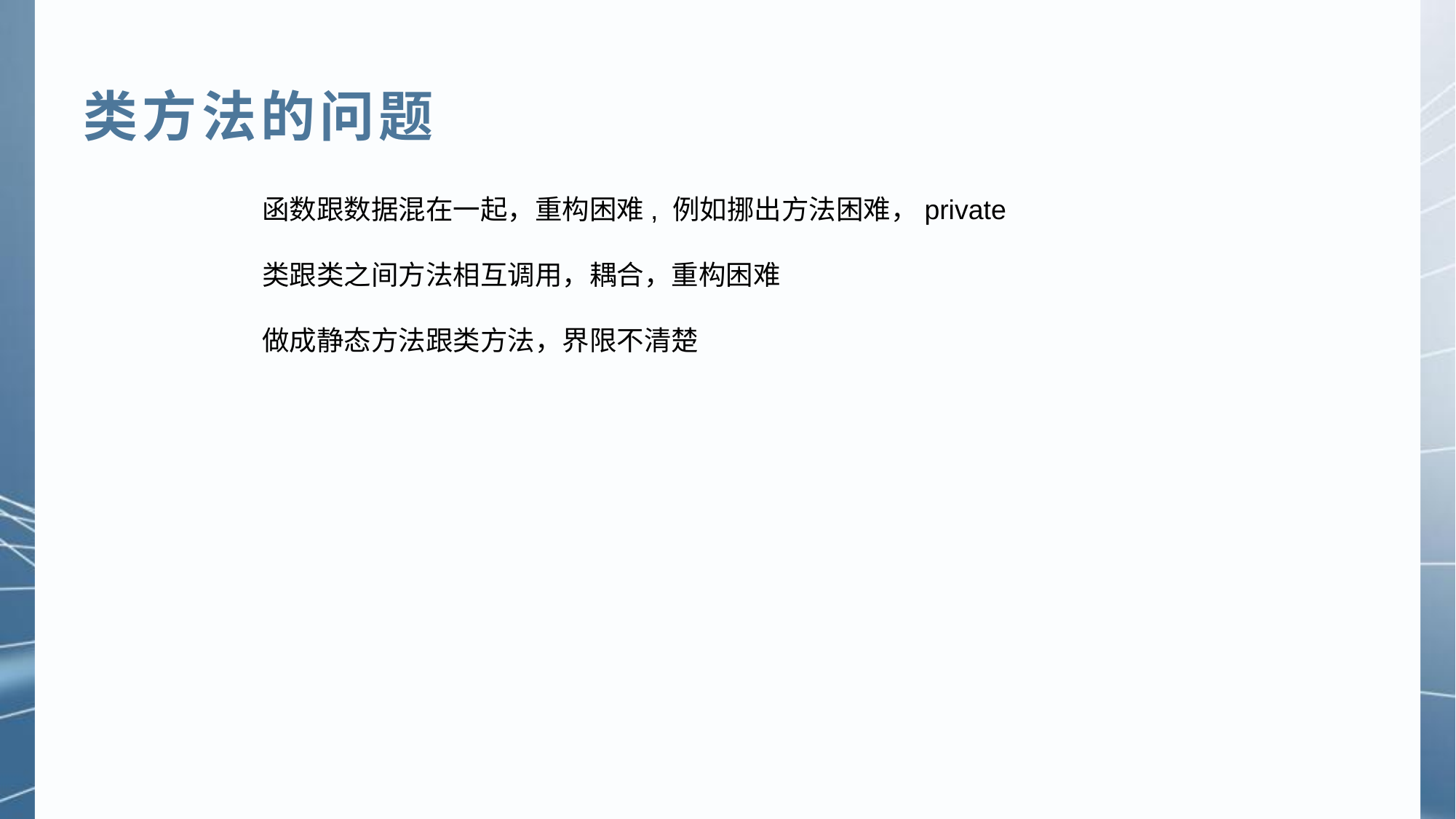

类方法的问题
函数跟数据混在一起，重构困难, 例如挪出方法困难，private

类跟类之间方法相互调用，耦合，重构困难

做成静态方法跟类方法，界限不清楚